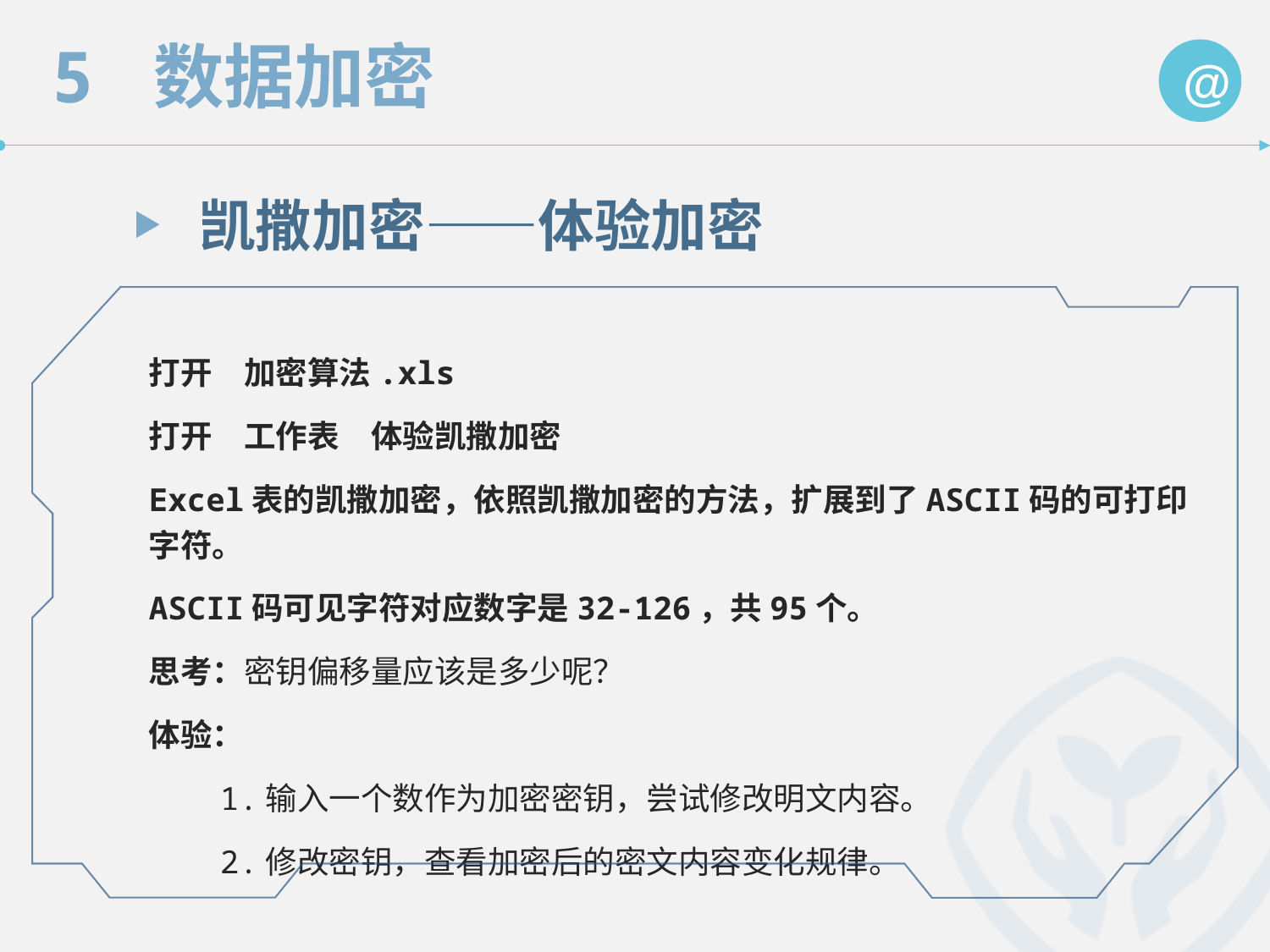

凯撒加密——体验加密

打开　加密算法.xls
打开　工作表　体验凯撒加密
Excel表的凯撒加密，依照凯撒加密的方法，扩展到了ASCII码的可打印字符。
ASCII码可见字符对应数字是32-126，共95个。
思考：密钥偏移量应该是多少呢？
体验：
　　1.输入一个数作为加密密钥，尝试修改明文内容。
　　2.修改密钥，查看加密后的密文内容变化规律。